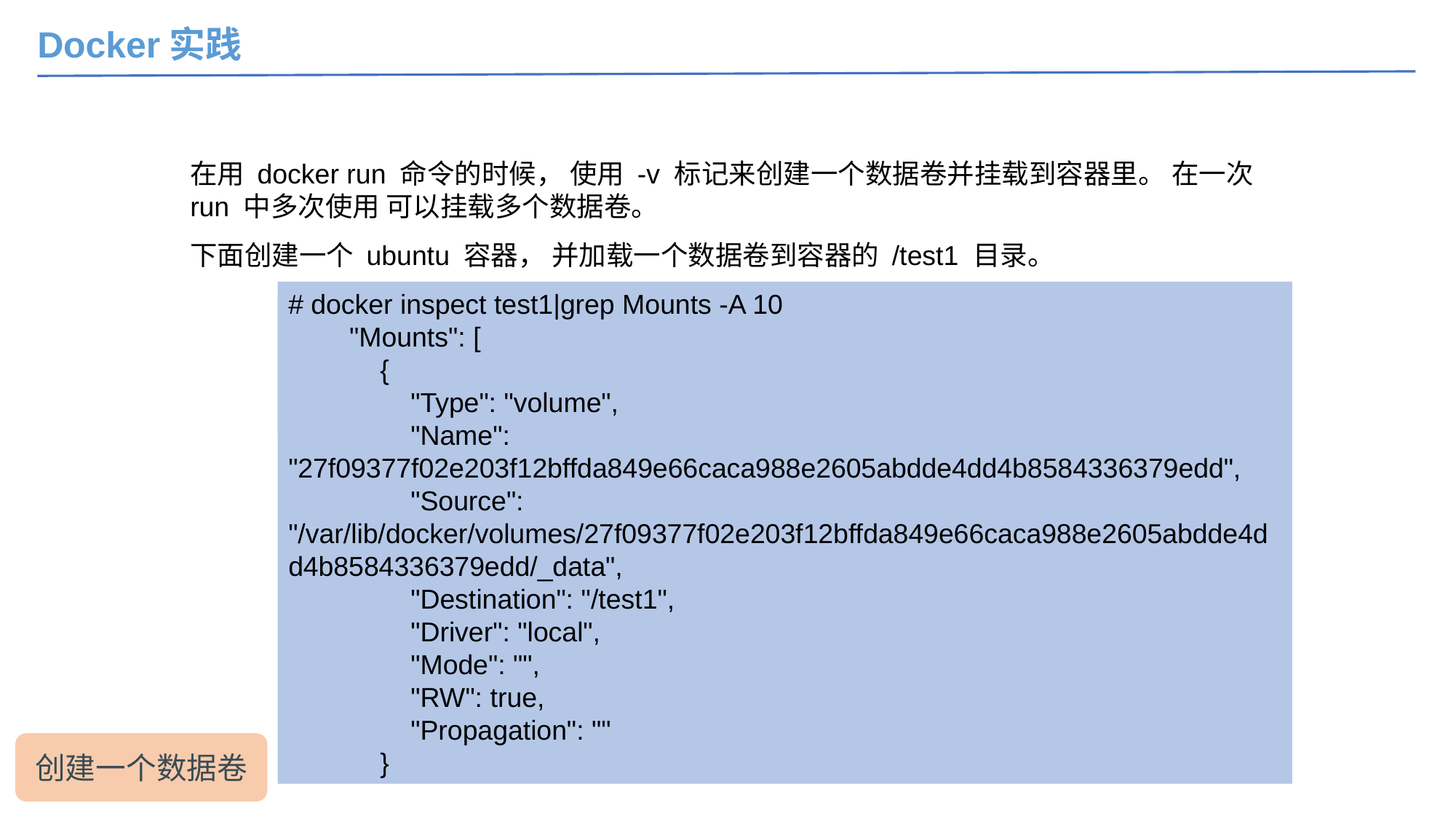

Docker实践
在用 docker run 命令的时候， 使用 -v 标记来创建一个数据卷并挂载到容器里。 在一次 run 中多次使用 可以挂载多个数据卷。
下面创建一个 ubuntu 容器， 并加载一个数据卷到容器的 /test1 目录。
# docker inspect test1|grep Mounts -A 10
        "Mounts": [
            {
                "Type": "volume",
                "Name": "27f09377f02e203f12bffda849e66caca988e2605abdde4dd4b8584336379edd",
                "Source": "/var/lib/docker/volumes/27f09377f02e203f12bffda849e66caca988e2605abdde4dd4b8584336379edd/_data",
                "Destination": "/test1",
                "Driver": "local",
                "Mode": "",
                "RW": true,
                "Propagation": ""
            }
docker run  -it --name test1 -v /test1 ubuntu /bin/bash

# docker inspect -f {{.Config.Volumes}} test1
map[/test1:{}]
创建一个数据卷